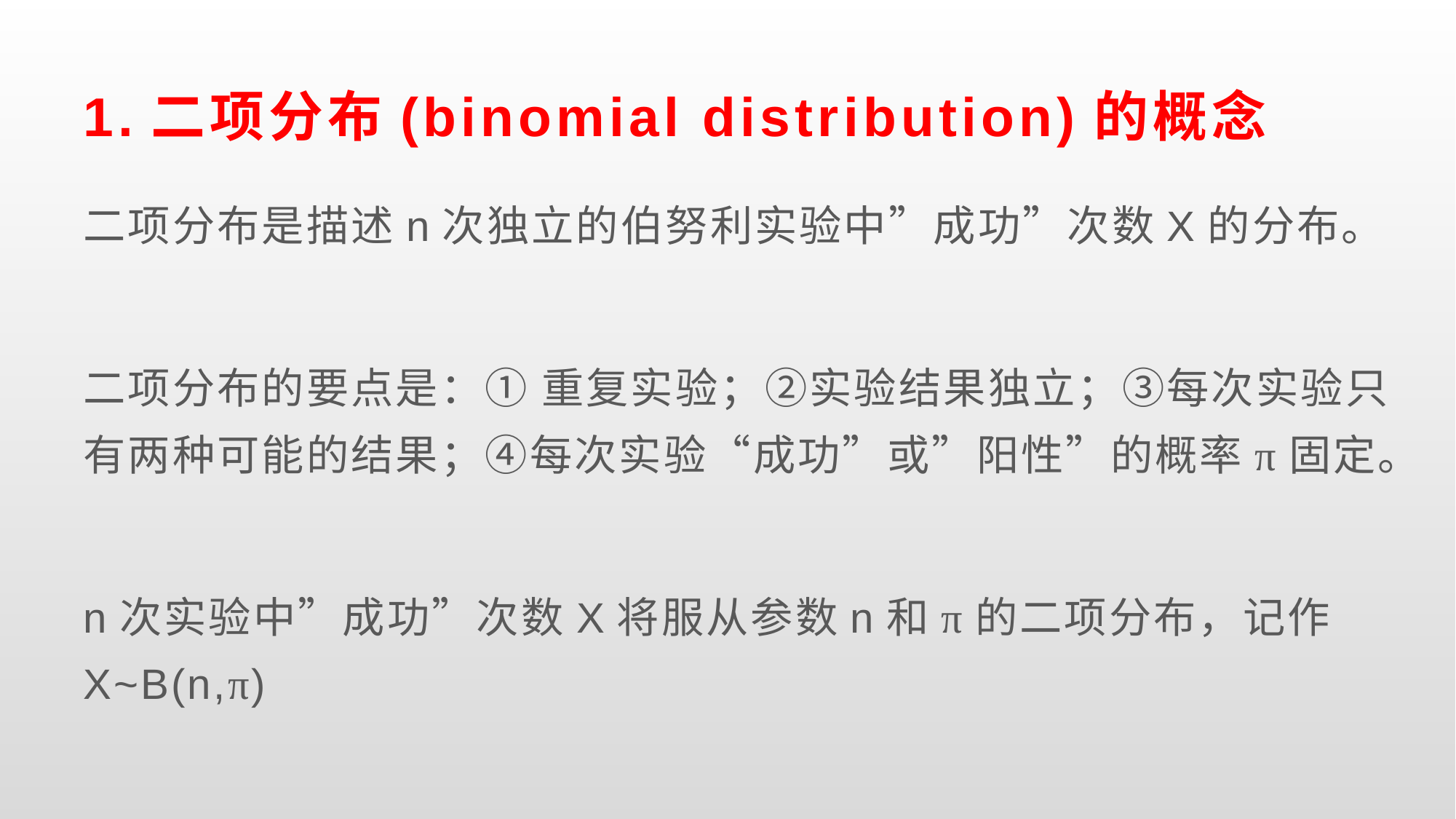

# 1.二项分布(binomial distribution)的概念
二项分布是描述n次独立的伯努利实验中”成功”次数X的分布。

二项分布的要点是：① 重复实验；②实验结果独立；③每次实验只有两种可能的结果；④每次实验“成功”或”阳性”的概率π固定。

n次实验中”成功”次数X将服从参数n和π的二项分布，记作X~B(n,π)